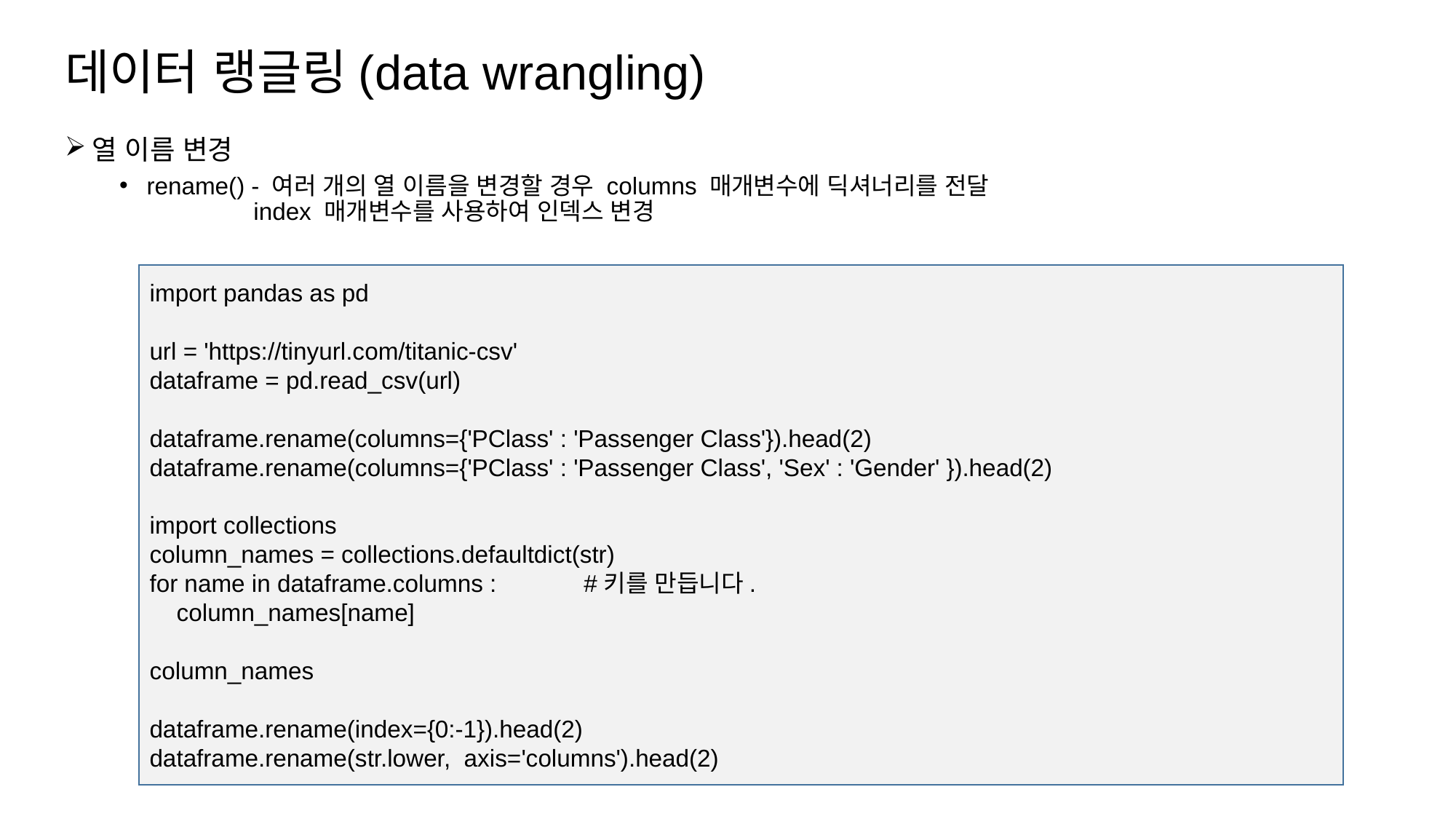

# 데이터 랭글링(data wrangling)
열 이름 변경
rename() - 여러 개의 열 이름을 변경할 경우 columns 매개변수에 딕셔너리를 전달
               index 매개변수를 사용하여 인덱스 변경
import pandas as pd

url = 'https://tinyurl.com/titanic-csv'
dataframe = pd.read_csv(url)

dataframe.rename(columns={'PClass' : 'Passenger Class'}).head(2)
dataframe.rename(columns={'PClass' : 'Passenger Class', 'Sex' : 'Gender' }).head(2)

import collections
column_names = collections.defaultdict(str)
for name in dataframe.columns :             #키를 만듭니다.
    column_names[name]

column_names

dataframe.rename(index={0:-1}).head(2)
dataframe.rename(str.lower,  axis='columns').head(2)